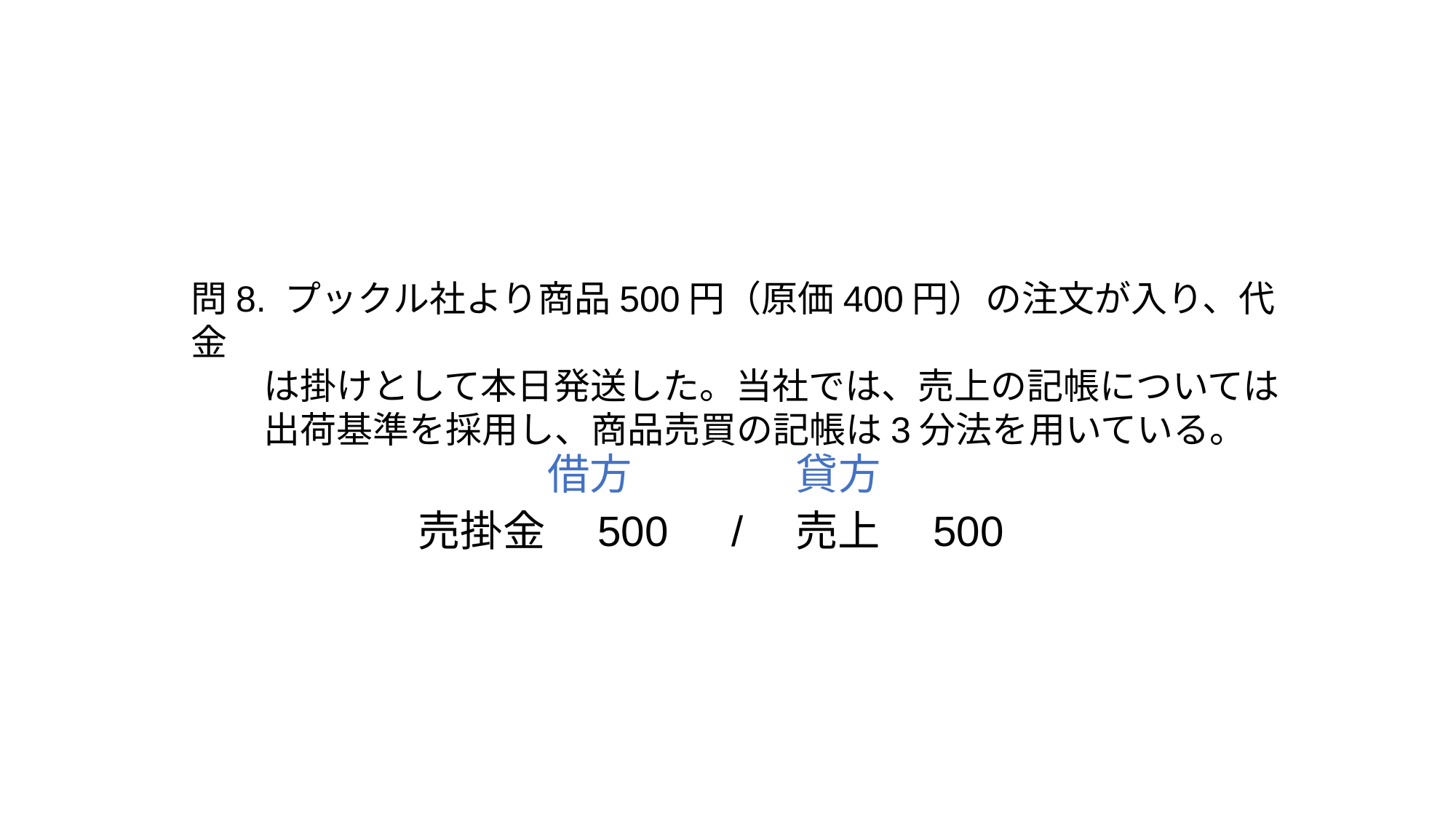

問8. プックル社より商品500円（原価400円）の注文が入り、代金
　　は掛けとして本日発送した。当社では、売上の記帳については
　　出荷基準を採用し、商品売買の記帳は3分法を用いている。
借方
貸方
売掛金　500　/　売上　500